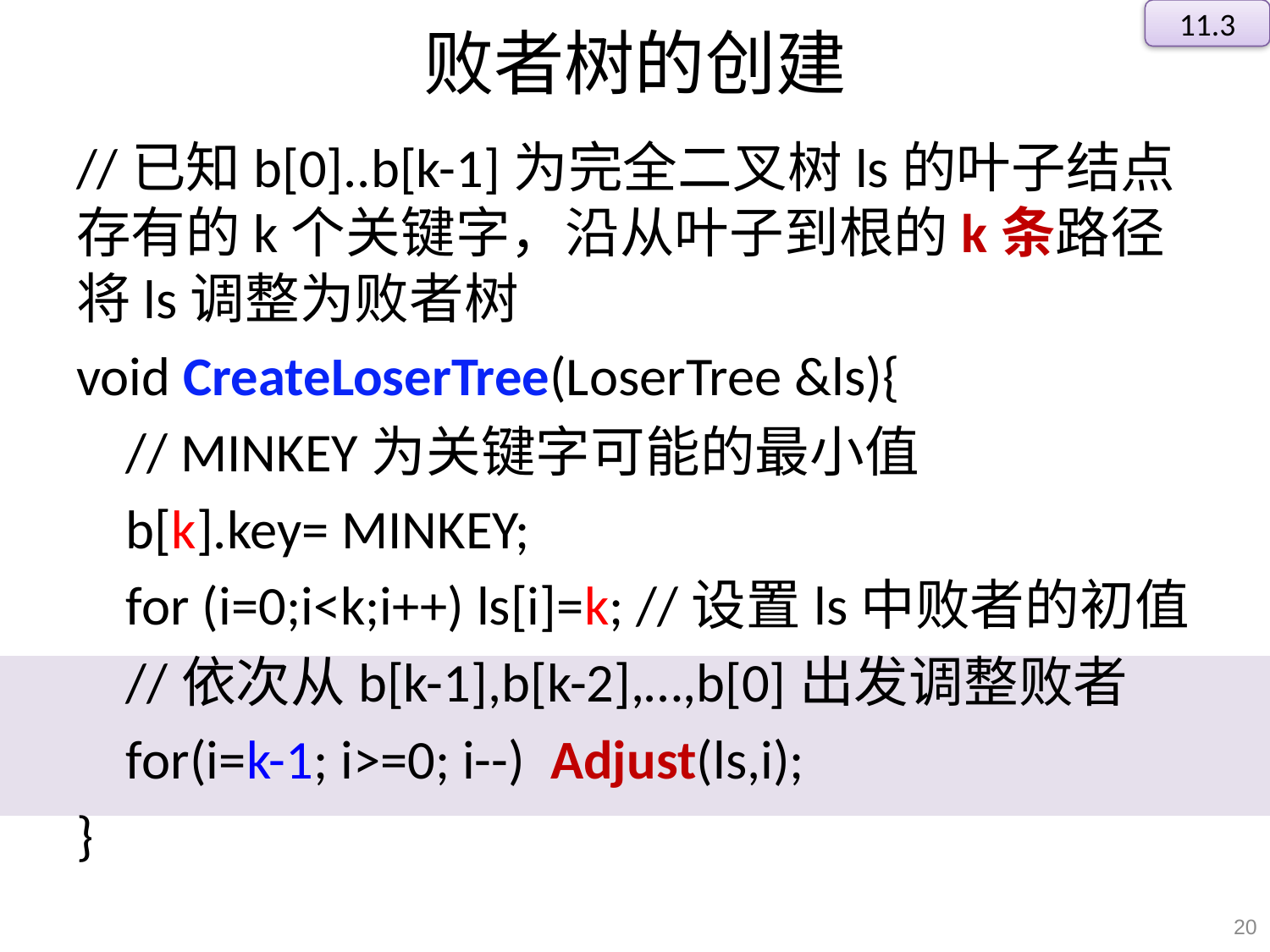

11.3
# 败者树的创建
//已知b[0]..b[k-1]为完全二叉树ls的叶子结点存有的k个关键字，沿从叶子到根的k条路径将ls调整为败者树
void CreateLoserTree(LoserTree &ls){
    // MINKEY为关键字可能的最小值
    b[k].key= MINKEY;
    for (i=0;i<k;i++) ls[i]=k; //设置ls中败者的初值
    //依次从b[k-1],b[k-2],…,b[0]出发调整败者
    for(i=k-1; i>=0; i--)  Adjust(ls,i);
}

20